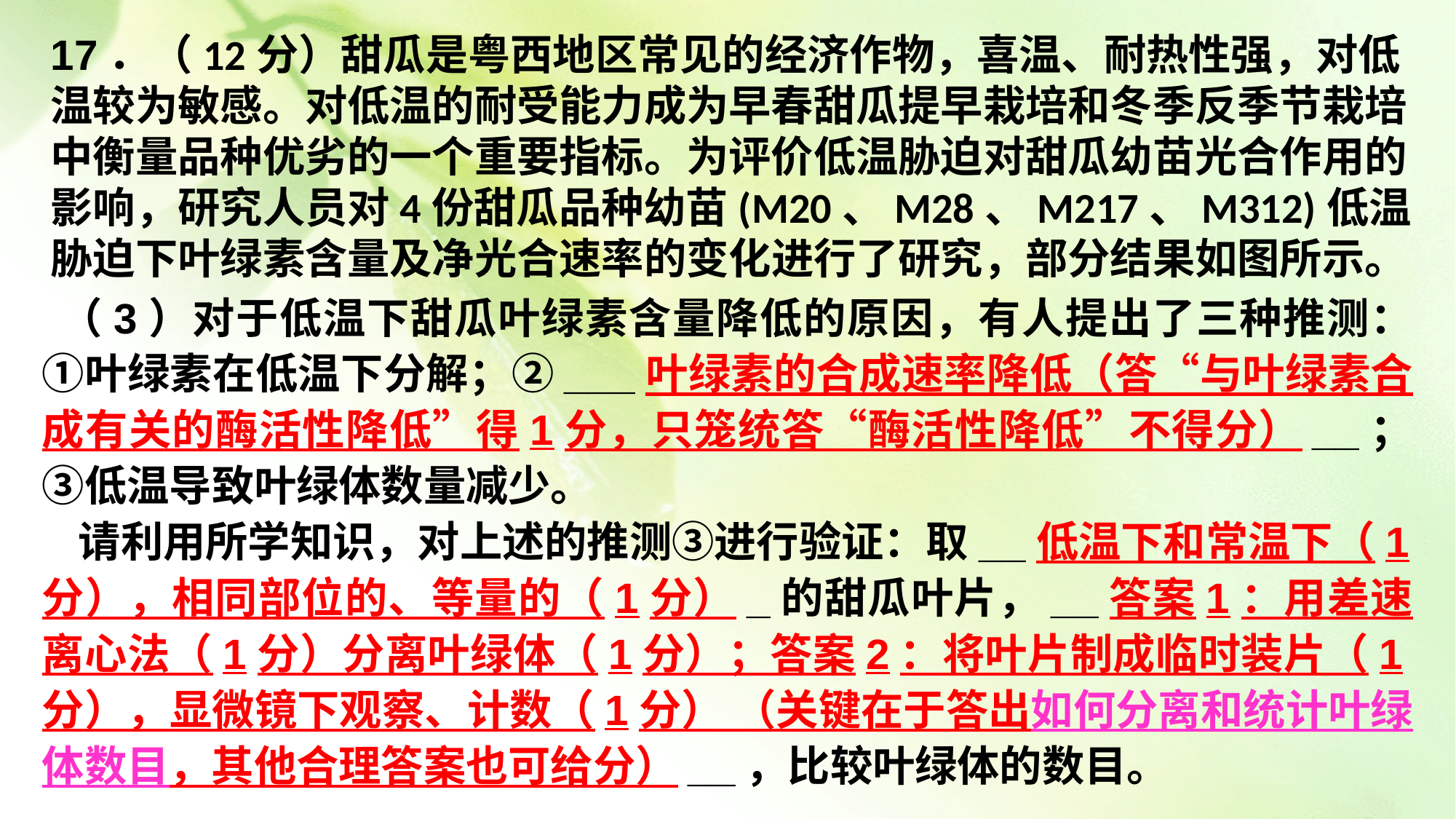

17．（12分）甜瓜是粤西地区常见的经济作物，喜温、耐热性强，对低温较为敏感。对低温的耐受能力成为早春甜瓜提早栽培和冬季反季节栽培中衡量品种优劣的一个重要指标。为评价低温胁迫对甜瓜幼苗光合作用的影响，研究人员对4份甜瓜品种幼苗(M20、M28、M217、M312)低温胁迫下叶绿素含量及净光合速率的变化进行了研究，部分结果如图所示。
（3）对于低温下甜瓜叶绿素含量降低的原因，有人提出了三种推测：①叶绿素在低温下分解；②___叶绿素的合成速率降低（答“与叶绿素合成有关的酶活性降低”得1分，只笼统答“酶活性降低”不得分）__；③低温导致叶绿体数量减少。
请利用所学知识，对上述的推测③进行验证：取__低温下和常温下（1分），相同部位的、等量的（1分）_的甜瓜叶片，__答案1：用差速离心法（1分）分离叶绿体（1分）；答案2：将叶片制成临时装片（1分），显微镜下观察、计数（1分） （关键在于答出如何分离和统计叶绿体数目，其他合理答案也可给分）__，比较叶绿体的数目。